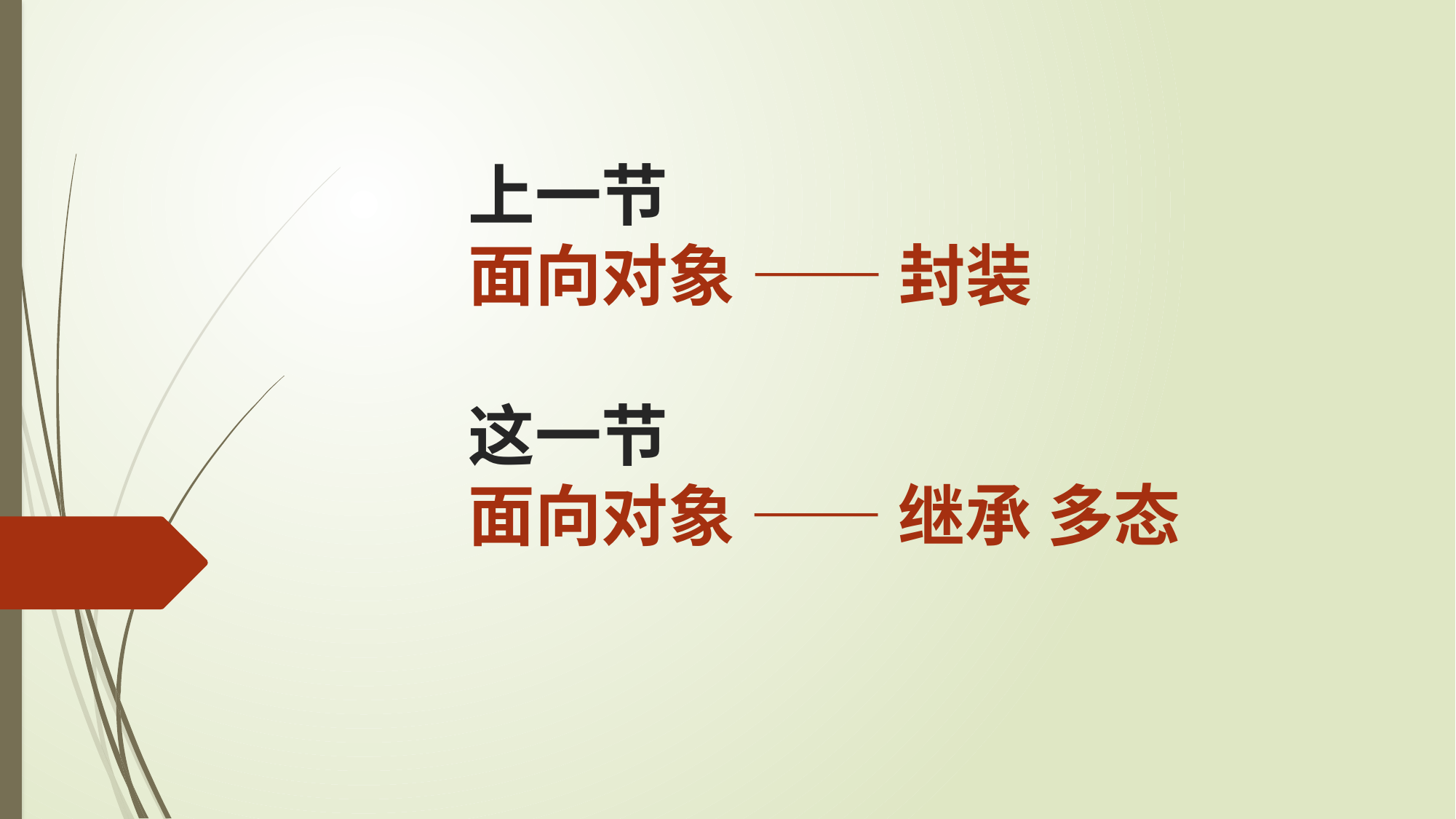

上一节
面向对象 —— 封装

这一节
面向对象 —— 继承 多态